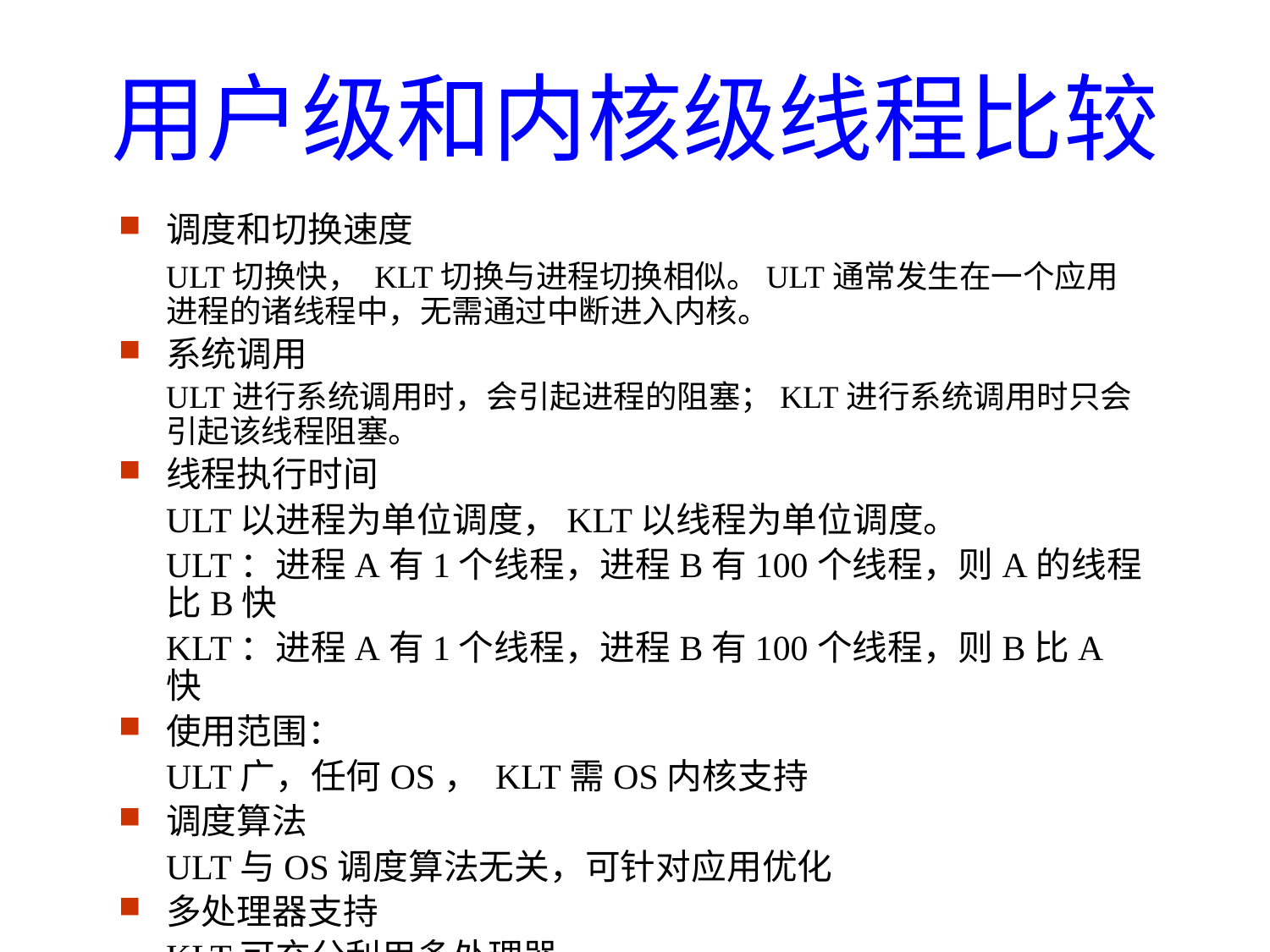

# 用户级和内核级线程比较
调度和切换速度
	ULT切换快， KLT切换与进程切换相似。ULT通常发生在一个应用进程的诸线程中，无需通过中断进入内核。
系统调用
	ULT进行系统调用时，会引起进程的阻塞；KLT进行系统调用时只会引起该线程阻塞。
线程执行时间
	ULT以进程为单位调度，KLT以线程为单位调度。
	ULT：进程A有1个线程，进程B有100个线程，则A的线程比B快
	KLT：进程A有1个线程，进程B有100个线程，则B比A快
使用范围：
	ULT广，任何OS， KLT需OS内核支持
调度算法
	ULT与OS调度算法无关，可针对应用优化
多处理器支持
	KLT可充分利用多处理器